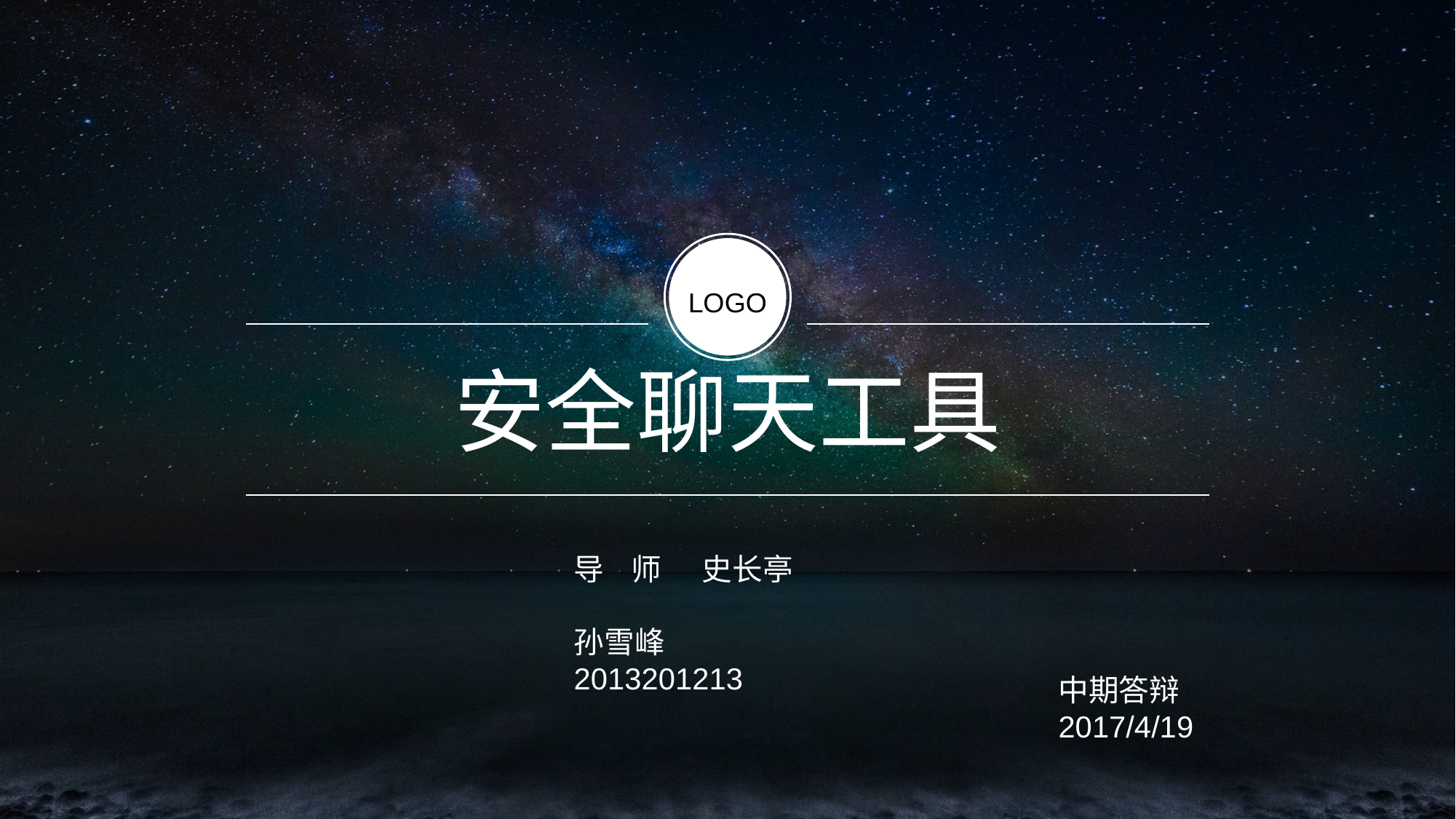

LOGO
安全聊天工具
导    师      史长亭

孙雪峰      2013201213
中期答辩
2017/4/19